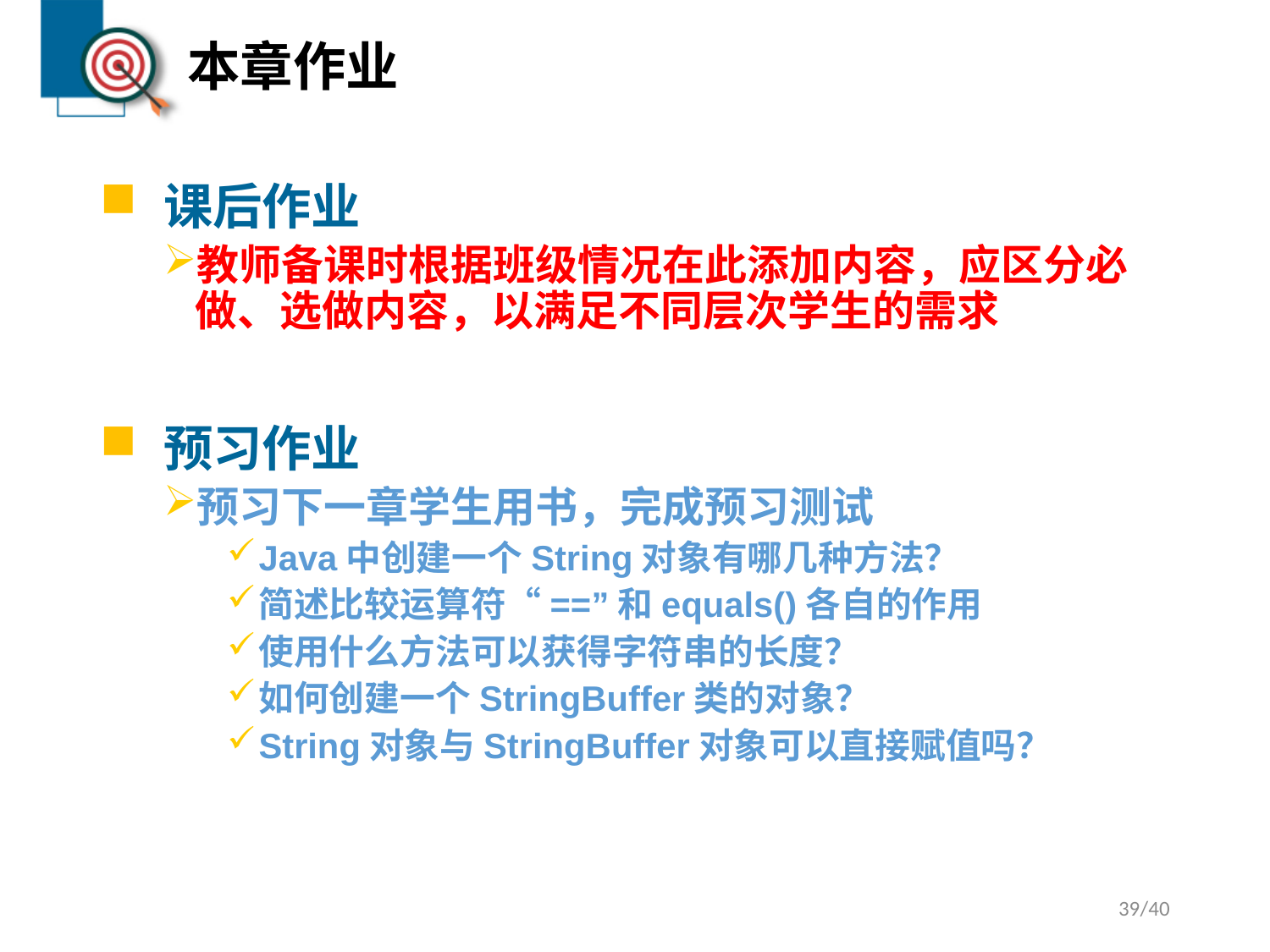

# 本章作业
课后作业
教师备课时根据班级情况在此添加内容，应区分必做、选做内容，以满足不同层次学生的需求

预习作业
预习下一章学生用书，完成预习测试
Java中创建一个String对象有哪几种方法？
简述比较运算符“==”和equals()各自的作用
使用什么方法可以获得字符串的长度？
如何创建一个StringBuffer类的对象？
String对象与StringBuffer对象可以直接赋值吗？

39/40